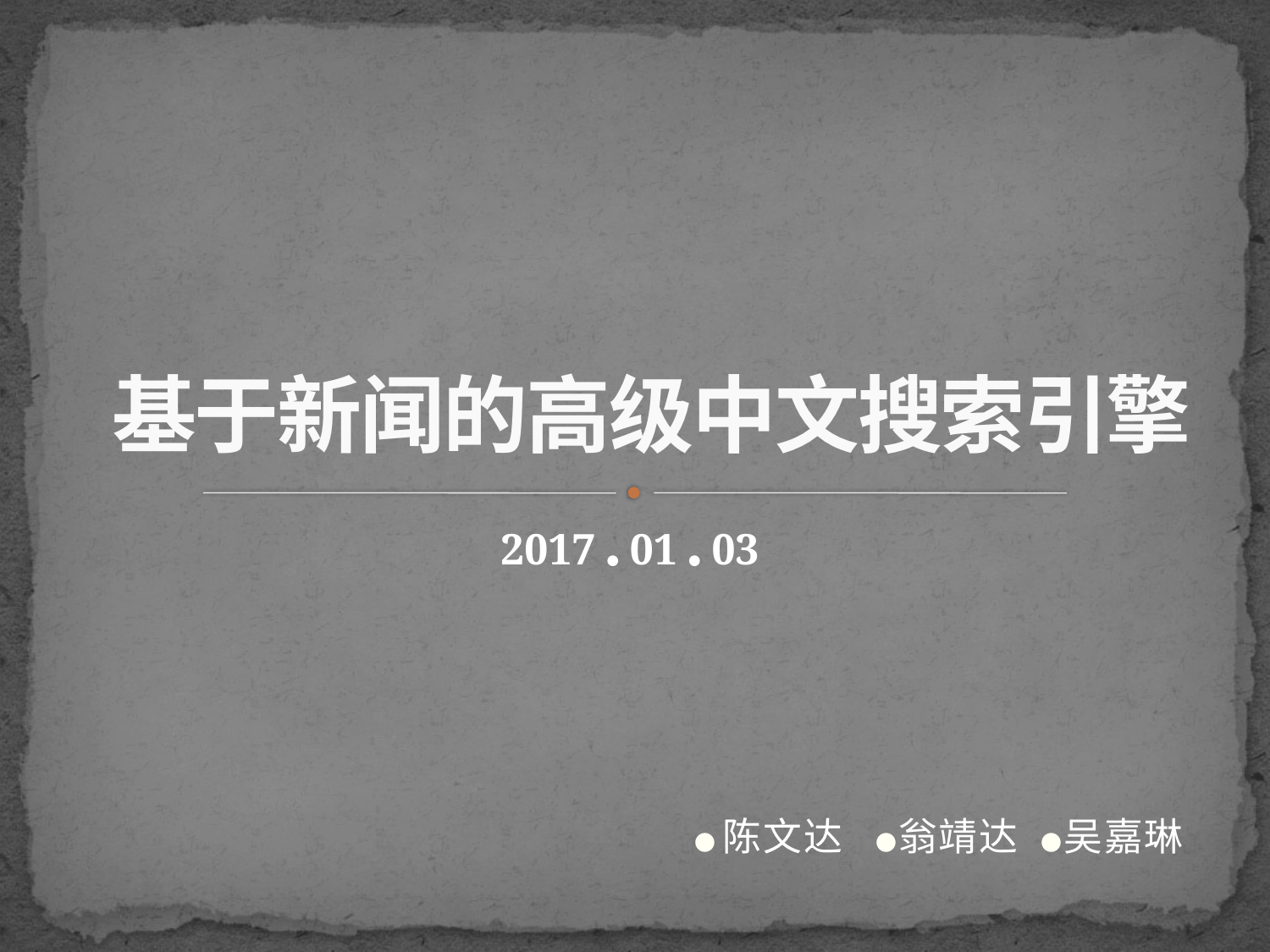

# 基于新闻的高级中文搜索引擎
2017 ● 01 ● 03
●陈文达   ●翁靖达  ●吴嘉琳